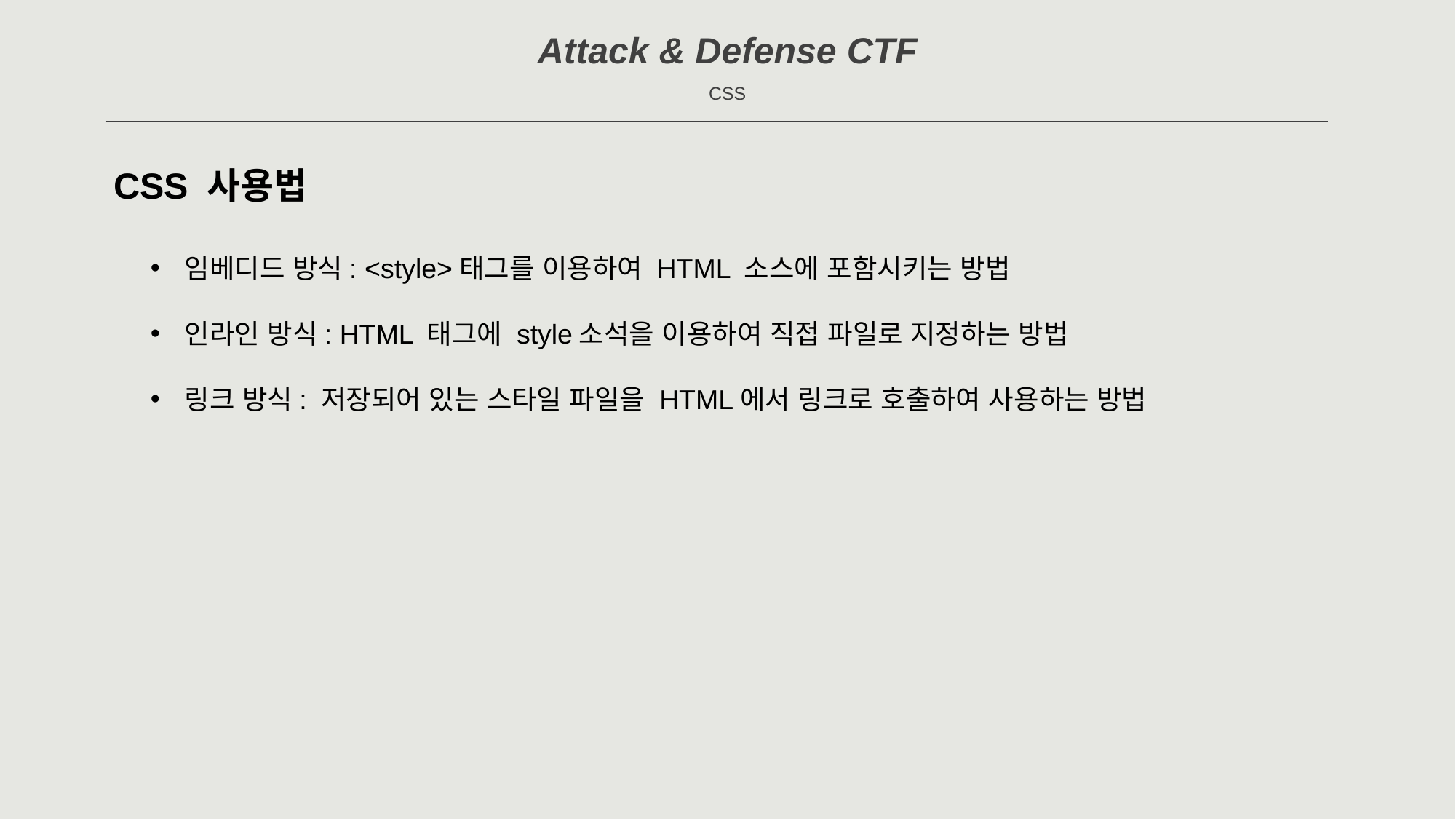

Attack & Defense CTF
CSS
CSS 사용법
임베디드 방식: <style>태그를 이용하여 HTML 소스에 포함시키는 방법
인라인 방식: HTML 태그에 style소석을 이용하여 직접 파일로 지정하는 방법
링크 방식: 저장되어 있는 스타일 파일을 HTML에서 링크로 호출하여 사용하는 방법